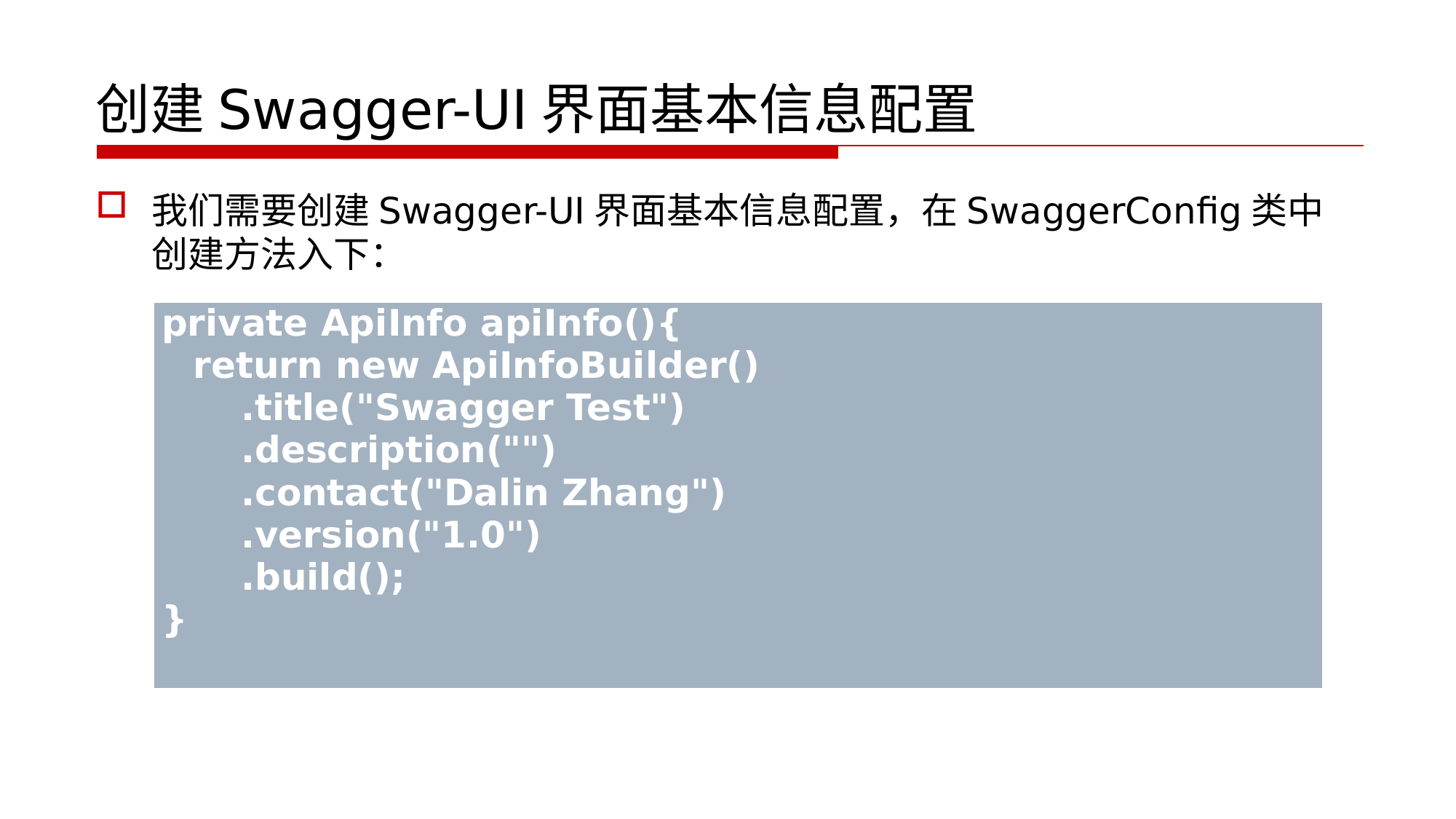

# 创建Swagger-UI界面基本信息配置
我们需要创建Swagger-UI界面基本信息配置，在SwaggerConfig类中创建方法入下：
| private ApiInfo apiInfo(){ return new ApiInfoBuilder() .title("Swagger Test") .description("") .contact("Dalin Zhang") .version("1.0") .build(); } |
| --- |